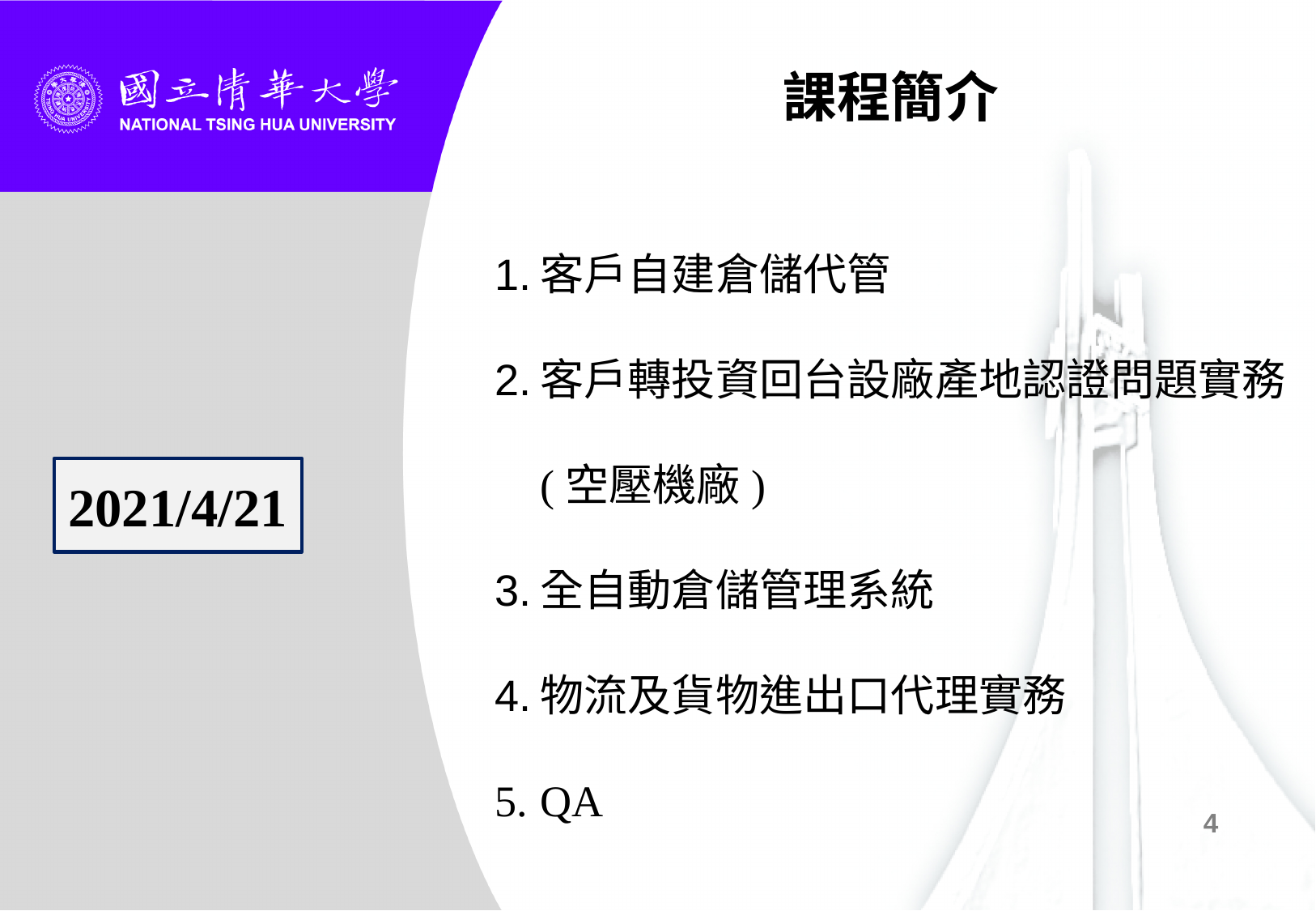

課程簡介
客戶自建倉儲代管
客戶轉投資回台設廠產地認證問題實務(空壓機廠)
全自動倉儲管理系統
物流及貨物進出口代理實務
QA
2021/4/21
4